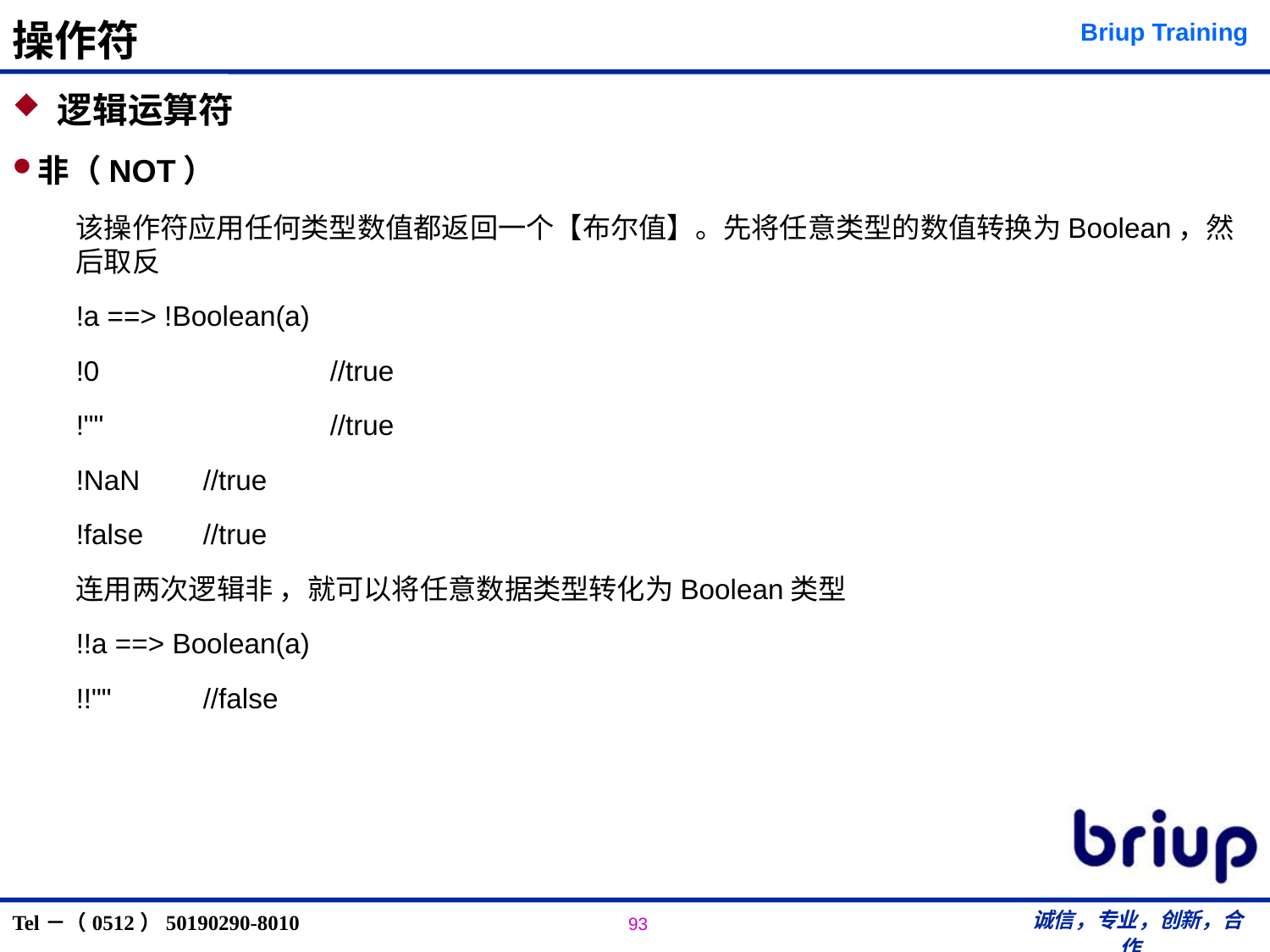

# 操作符
 逻辑运算符
非（NOT）
该操作符应用任何类型数值都返回一个【布尔值】。先将任意类型的数值转换为Boolean，然后取反
!a ==> !Boolean(a)
!0		//true
!""		//true
!NaN	//true
!false	//true
连用两次逻辑非 ，就可以将任意数据类型转化为Boolean类型
!!a ==> Boolean(a)
!!""	//false